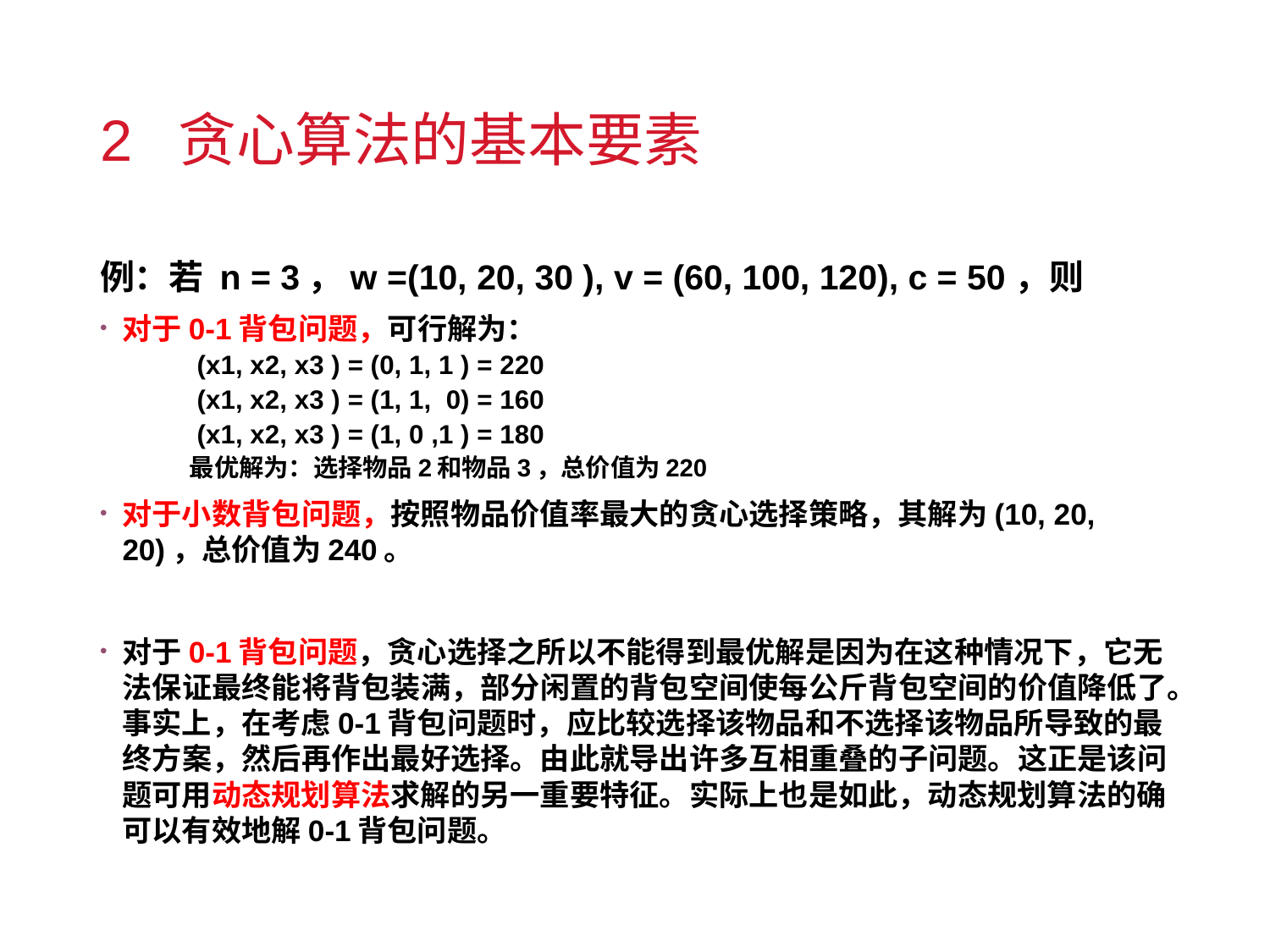

# 2  贪心算法的基本要素
例：若 n = 3，w =(10, 20, 30 ), v = (60, 100, 120), c = 50，则
对于0-1背包问题，可行解为：
 (x1, x2, x3 ) = (0, 1, 1 ) = 220
 (x1, x2, x3 ) = (1, 1,  0) = 160
 (x1, x2, x3 ) = (1, 0 ,1 ) = 180
最优解为：选择物品2和物品3，总价值为220
对于小数背包问题，按照物品价值率最大的贪心选择策略，其解为(10, 20, 20)，总价值为240。

对于0-1背包问题，贪心选择之所以不能得到最优解是因为在这种情况下，它无法保证最终能将背包装满，部分闲置的背包空间使每公斤背包空间的价值降低了。事实上，在考虑0-1背包问题时，应比较选择该物品和不选择该物品所导致的最终方案，然后再作出最好选择。由此就导出许多互相重叠的子问题。这正是该问题可用动态规划算法求解的另一重要特征。实际上也是如此，动态规划算法的确可以有效地解0-1背包问题。